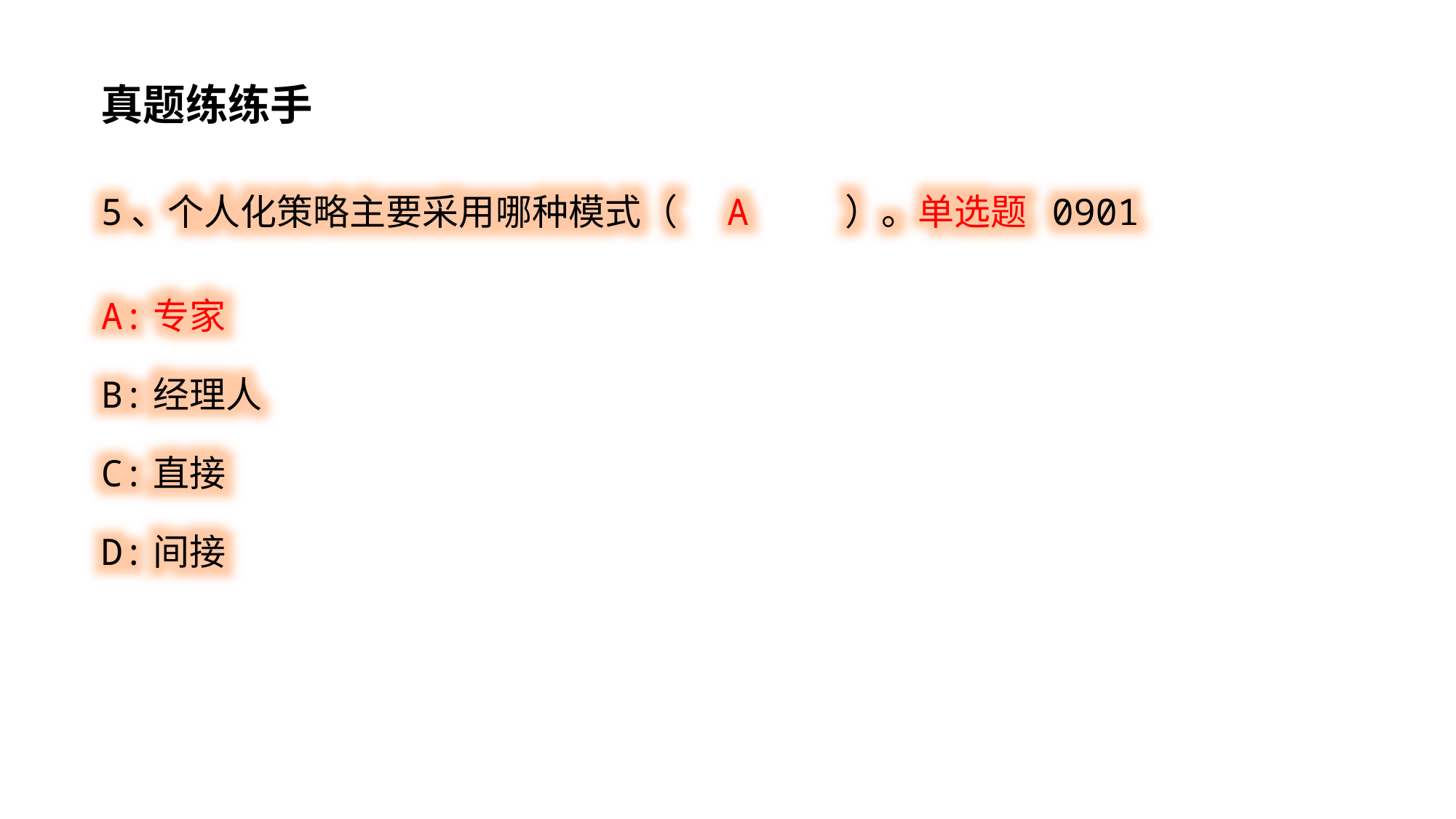

真题练练手
5、个人化策略主要采用哪种模式（     A    ）。单选题  0901

A:专家

B:经理人

C:直接

D:间接